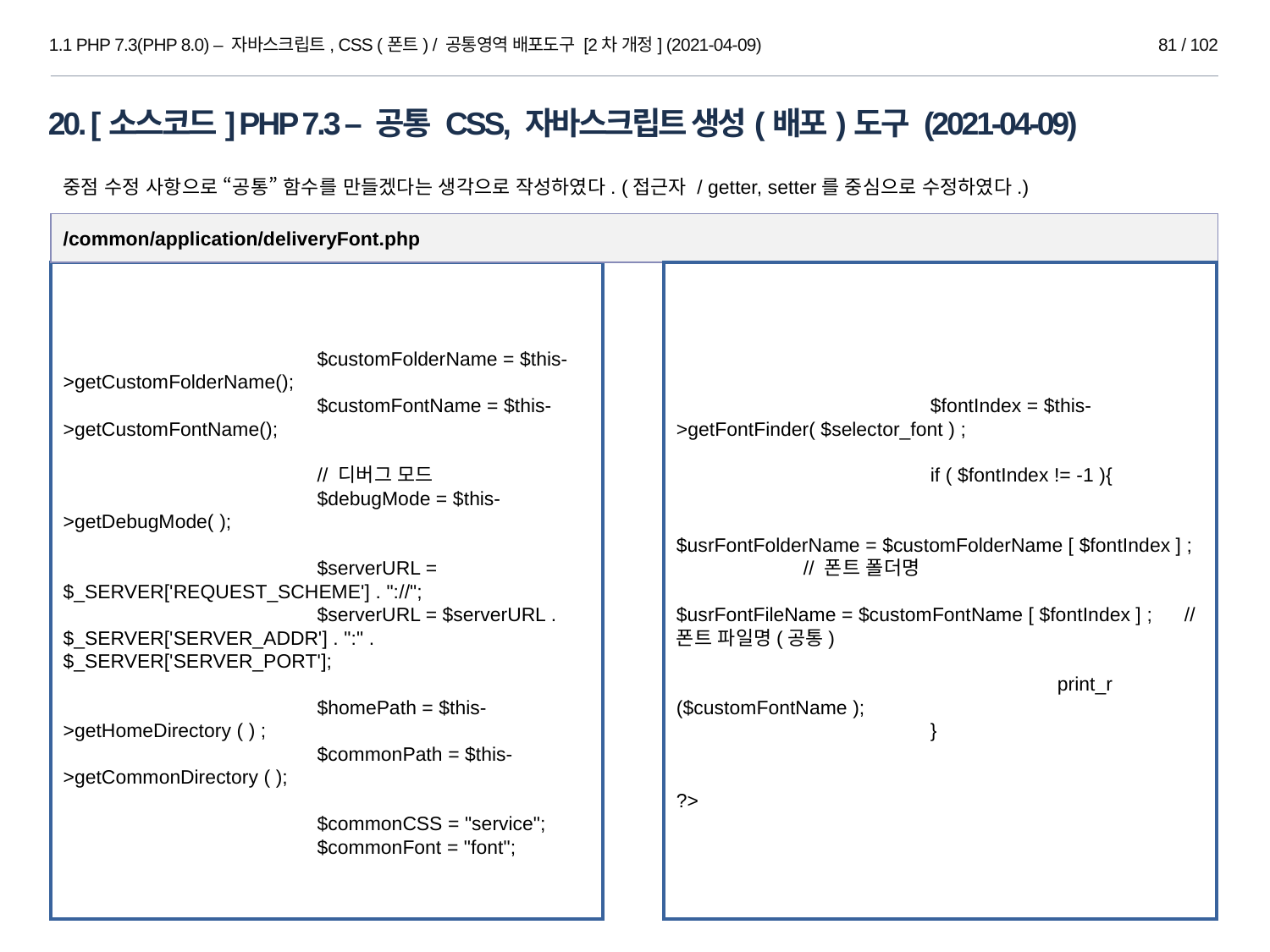

1.1 PHP 7.3(PHP 8.0) – 자바스크립트, CSS (폰트) / 공통영역 배포도구 [2차 개정] (2021-04-09)
81 / 102

20. [소스코드] PHP 7.3 – 공통 CSS, 자바스크립트 생성(배포)도구 (2021-04-09)
중점 수정 사항으로 “공통” 함수를 만들겠다는 생각으로 작성하였다. (접근자 / getter, setter를 중심으로 수정하였다.)
/common/application/deliveryFont.php

		$fontIndex = $this->getFontFinder( $selector_font ) ;

		if ( $fontIndex != -1 ){

			$usrFontFolderName = $customFolderName [ $fontIndex ] ;	// 폰트 폴더명
			$usrFontFileName = $customFontName [ $fontIndex ] ;	// 폰트 파일명(공통)

			print_r ($customFontName );
		}

?>

		$customFolderName = $this->getCustomFolderName();
		$customFontName = $this->getCustomFontName();

		// 디버그 모드
		$debugMode = $this->getDebugMode( );

		$serverURL = $_SERVER['REQUEST_SCHEME'] . "://";
		$serverURL = $serverURL . $_SERVER['SERVER_ADDR'] . ":" . $_SERVER['SERVER_PORT'];

		$homePath = $this->getHomeDirectory ( ) ;
		$commonPath = $this->getCommonDirectory ( );

		$commonCSS = "service";
		$commonFont = "font";